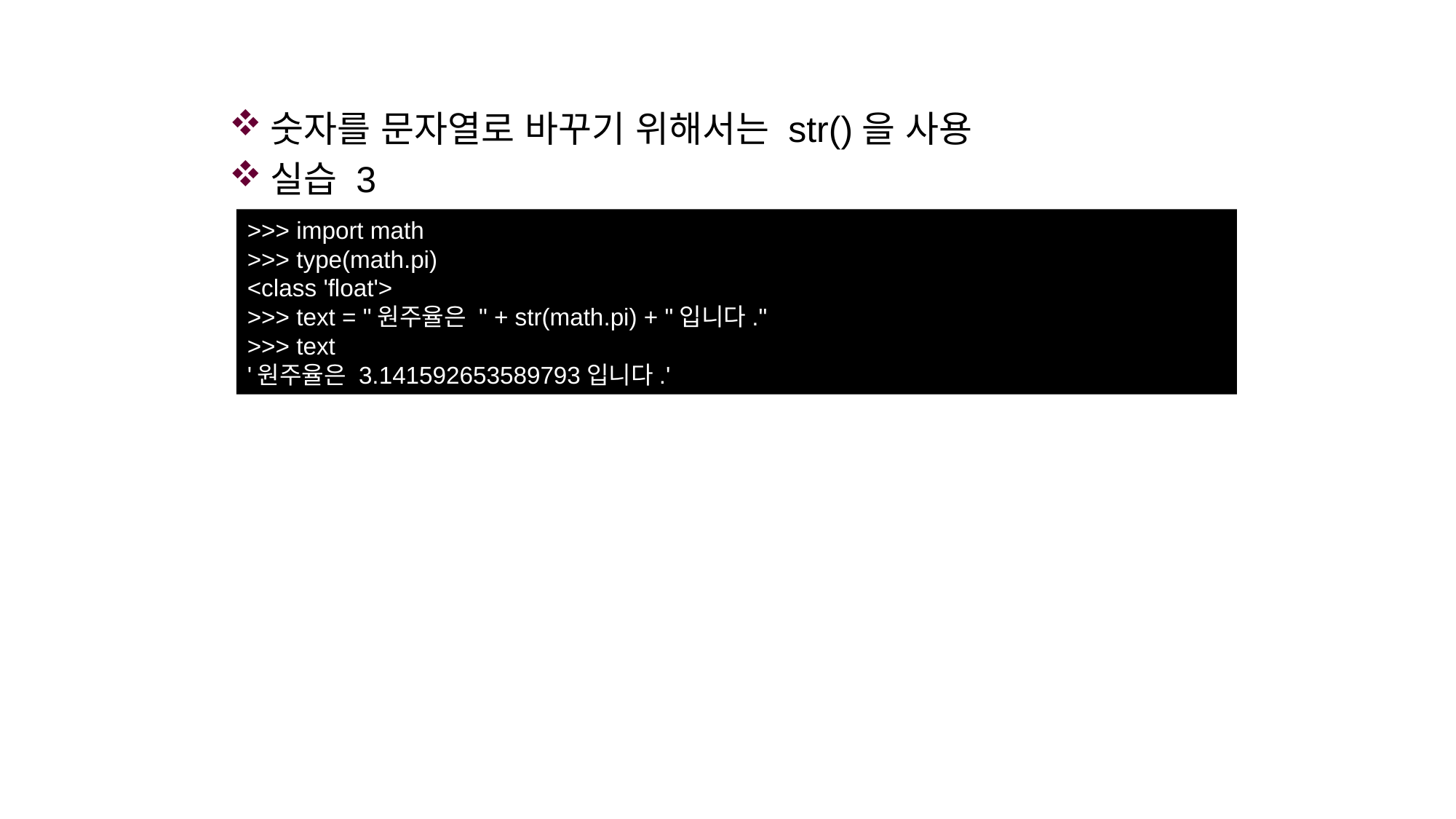

숫자를 문자열로 바꾸기 위해서는 str()을 사용
실습 3

>>> import math
>>> type(math.pi)
<class 'float'>
>>> text = "원주율은 " + str(math.pi) + "입니다."
>>> text
'원주율은 3.141592653589793입니다.'